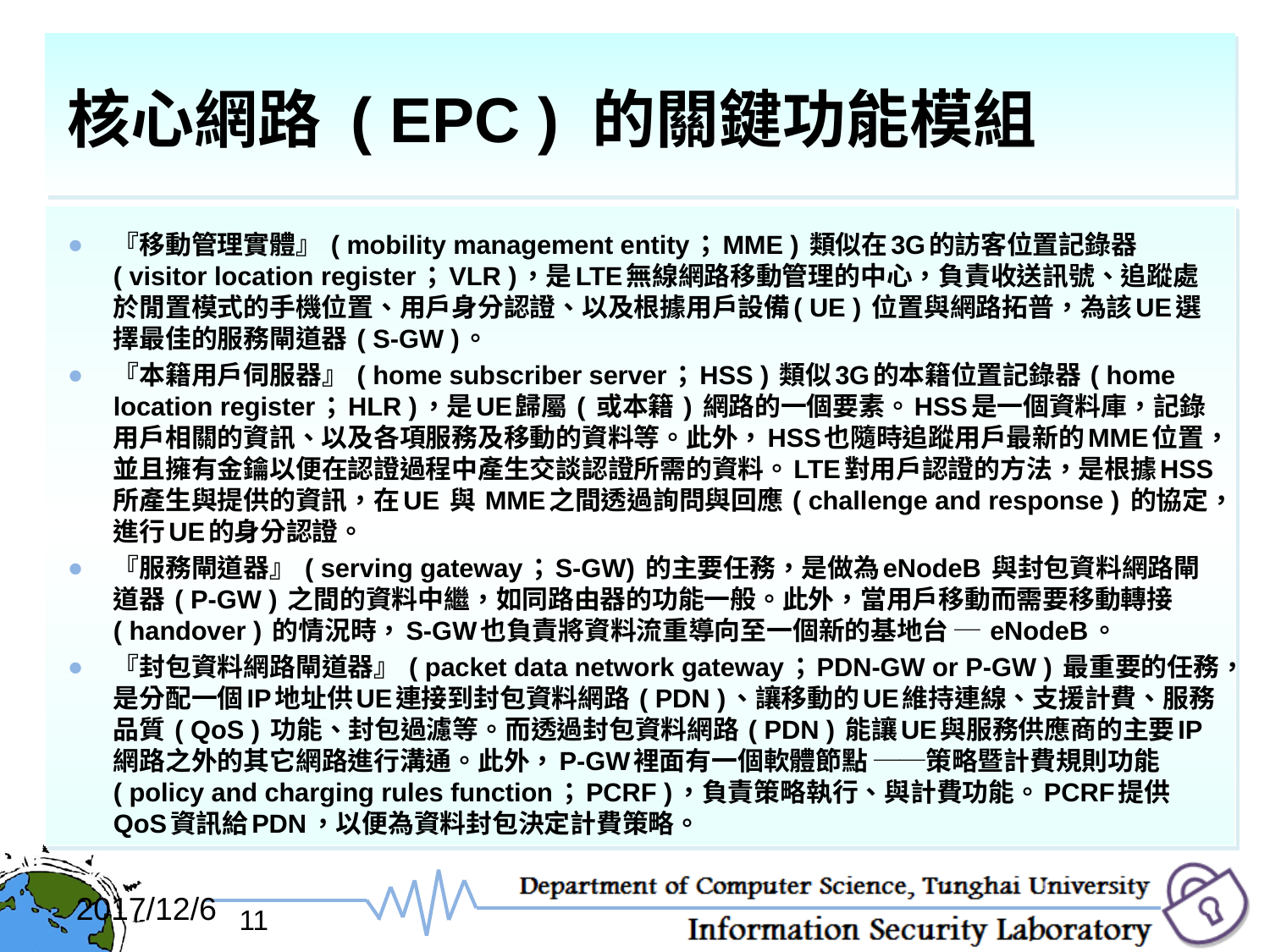

# 核心網路 ( EPC ) 的關鍵功能模組
『移動管理實體』 ( mobility management entity；MME ) 類似在3G的訪客位置記錄器 ( visitor location register；VLR )，是LTE無線網路移動管理的中心，負責收送訊號、追蹤處於閒置模式的手機位置、用戶身分認證、以及根據用戶設備( UE ) 位置與網路拓普，為該UE選擇最佳的服務閘道器 ( S-GW )。
『本籍用戶伺服器』 ( home subscriber server；HSS ) 類似3G的本籍位置記錄器 ( home location register；HLR )，是UE歸屬 ( 或本籍 ) 網路的一個要素。HSS是一個資料庫，記錄用戶相關的資訊、以及各項服務及移動的資料等。此外，HSS也隨時追蹤用戶最新的MME位置，並且擁有金鑰以便在認證過程中產生交談認證所需的資料。LTE對用戶認證的方法，是根據HSS所產生與提供的資訊，在UE 與 MME之間透過詢問與回應 ( challenge and response ) 的協定，進行UE的身分認證。
『服務閘道器』 ( serving gateway；S-GW) 的主要任務，是做為eNodeB 與封包資料網路閘道器 ( P-GW ) 之間的資料中繼，如同路由器的功能一般。此外，當用戶移動而需要移動轉接 ( handover ) 的情況時，S-GW也負責將資料流重導向至一個新的基地台 ─ eNodeB。
『封包資料網路閘道器』 ( packet data network gateway；PDN-GW or P-GW ) 最重要的任務，是分配一個IP地址供UE連接到封包資料網路 ( PDN )、讓移動的UE維持連線、支援計費、服務品質 ( QoS ) 功能、封包過濾等。而透過封包資料網路 ( PDN ) 能讓UE與服務供應商的主要IP網路之外的其它網路進行溝通。此外，P-GW裡面有一個軟體節點 ──策略暨計費規則功能 ( policy and charging rules function；PCRF )，負責策略執行、與計費功能。PCRF提供 QoS資訊給PDN，以便為資料封包決定計費策略。
2017/12/6
11